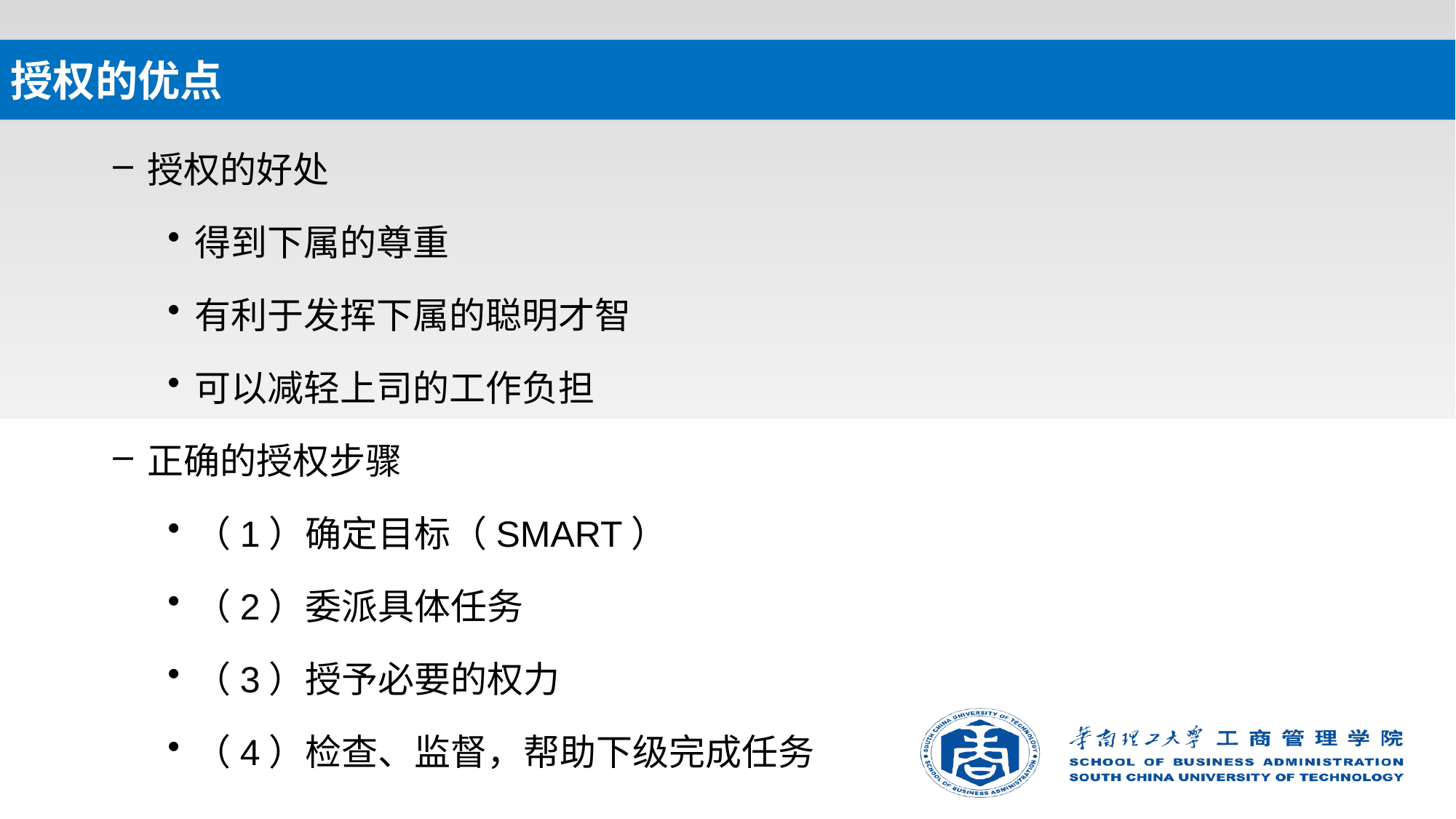

# 授权的优点
授权的好处
得到下属的尊重
有利于发挥下属的聪明才智
可以减轻上司的工作负担
正确的授权步骤
（1）确定目标（SMART）
（2）委派具体任务
（3）授予必要的权力
（4）检查、监督，帮助下级完成任务